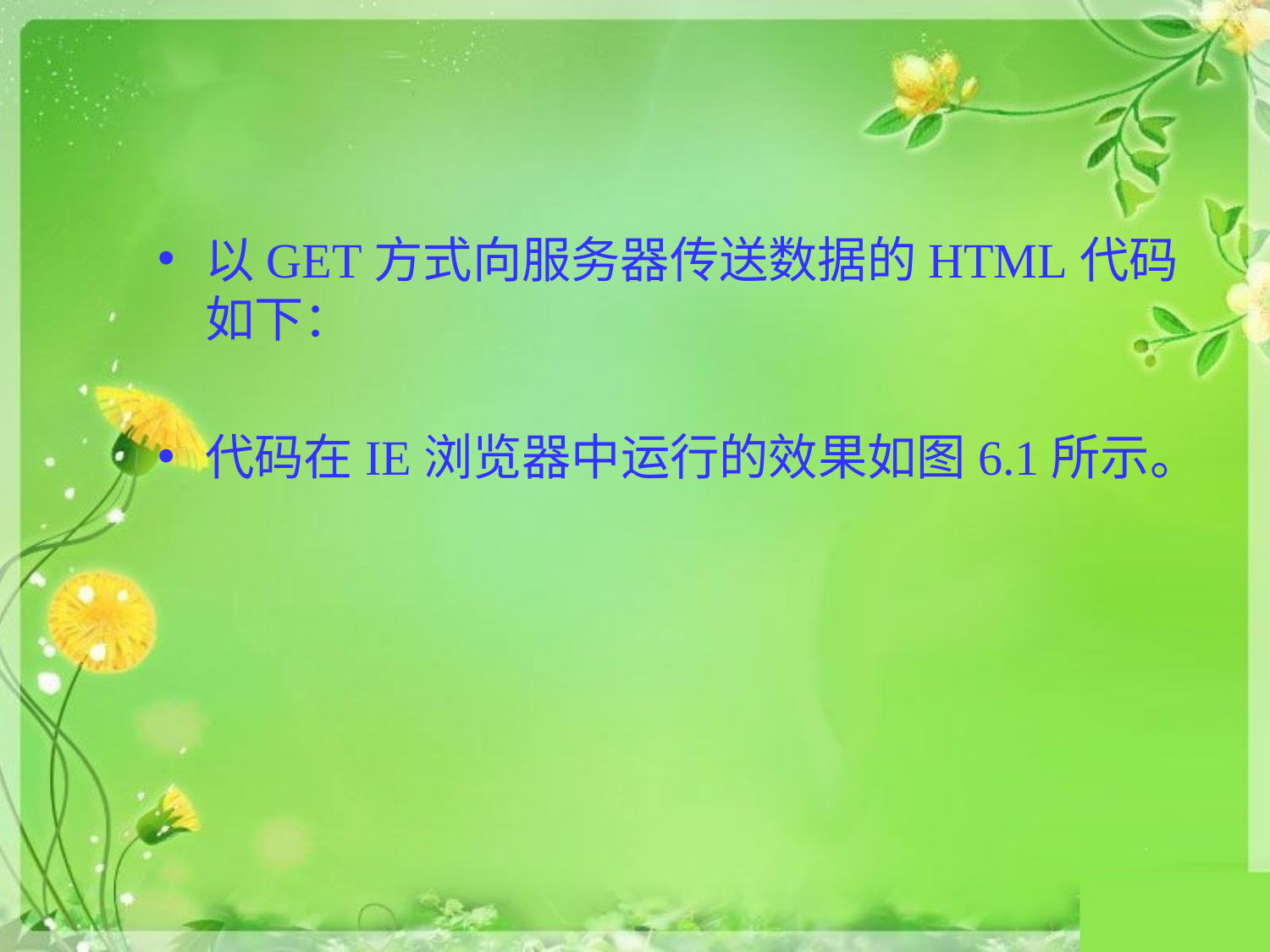

#
以GET方式向服务器传送数据的HTML代码如下：

代码在IE浏览器中运行的效果如图6.1所示。